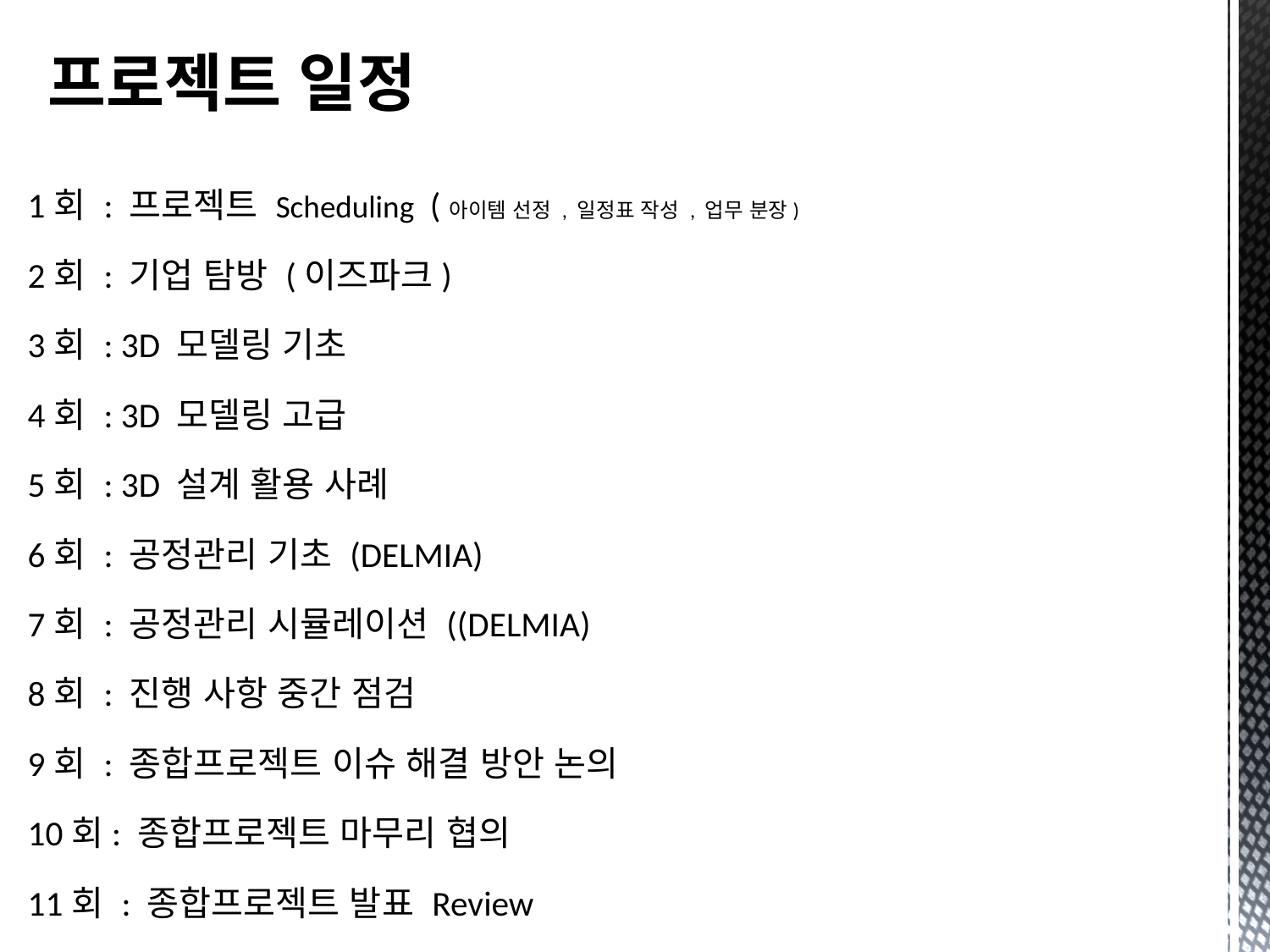

# 프로젝트 일정
1회 : 프로젝트 Scheduling  (아이템 선정 , 일정표 작성 , 업무 분장)
2회 : 기업 탐방 (이즈파크)
3회 : 3D 모델링 기초
4회 : 3D 모델링 고급
5회 : 3D 설계 활용 사례
6회 : 공정관리 기초 (DELMIA)
7회 : 공정관리 시뮬레이션 ((DELMIA)
8회 : 진행 사항 중간 점검
9회 : 종합프로젝트 이슈 해결 방안 논의
10회: 종합프로젝트 마무리 협의
11회 : 종합프로젝트 발표 Review